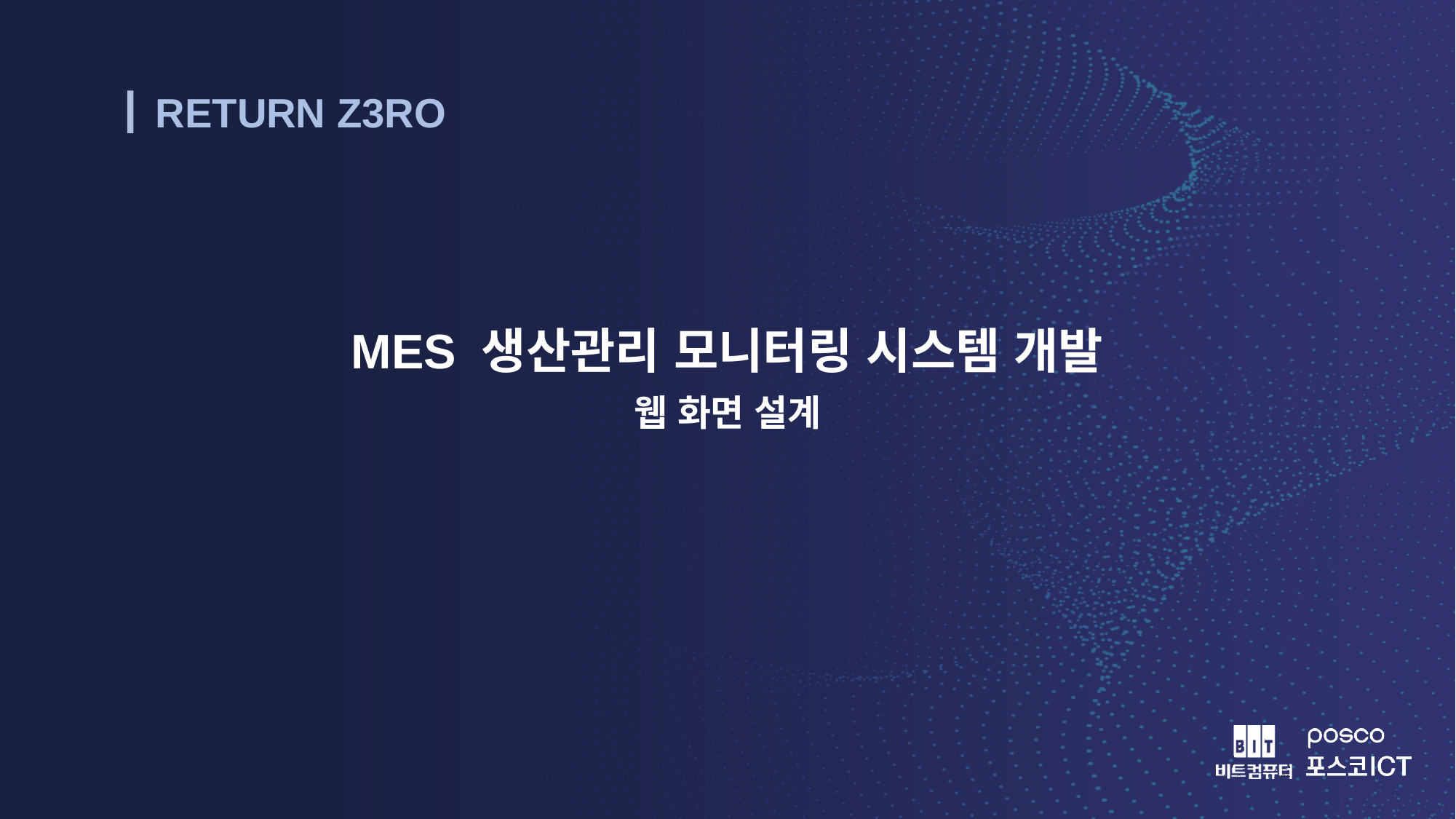

MES 생산관리 모니터링 시스템 개발
웹 화면 설계